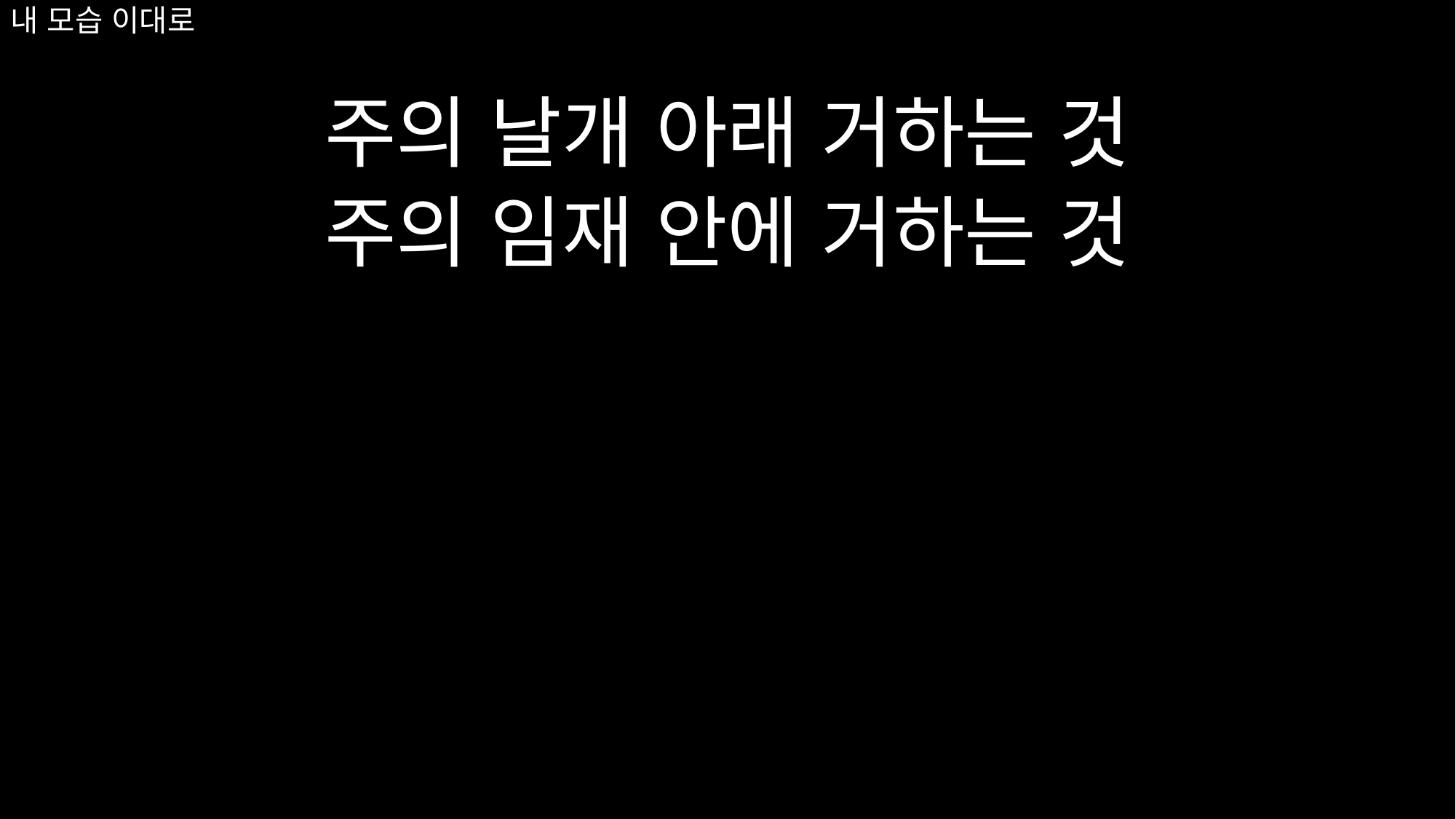

# 내 모습 이대로
주의 날개 아래 거하는 것
주의 임재 안에 거하는 것